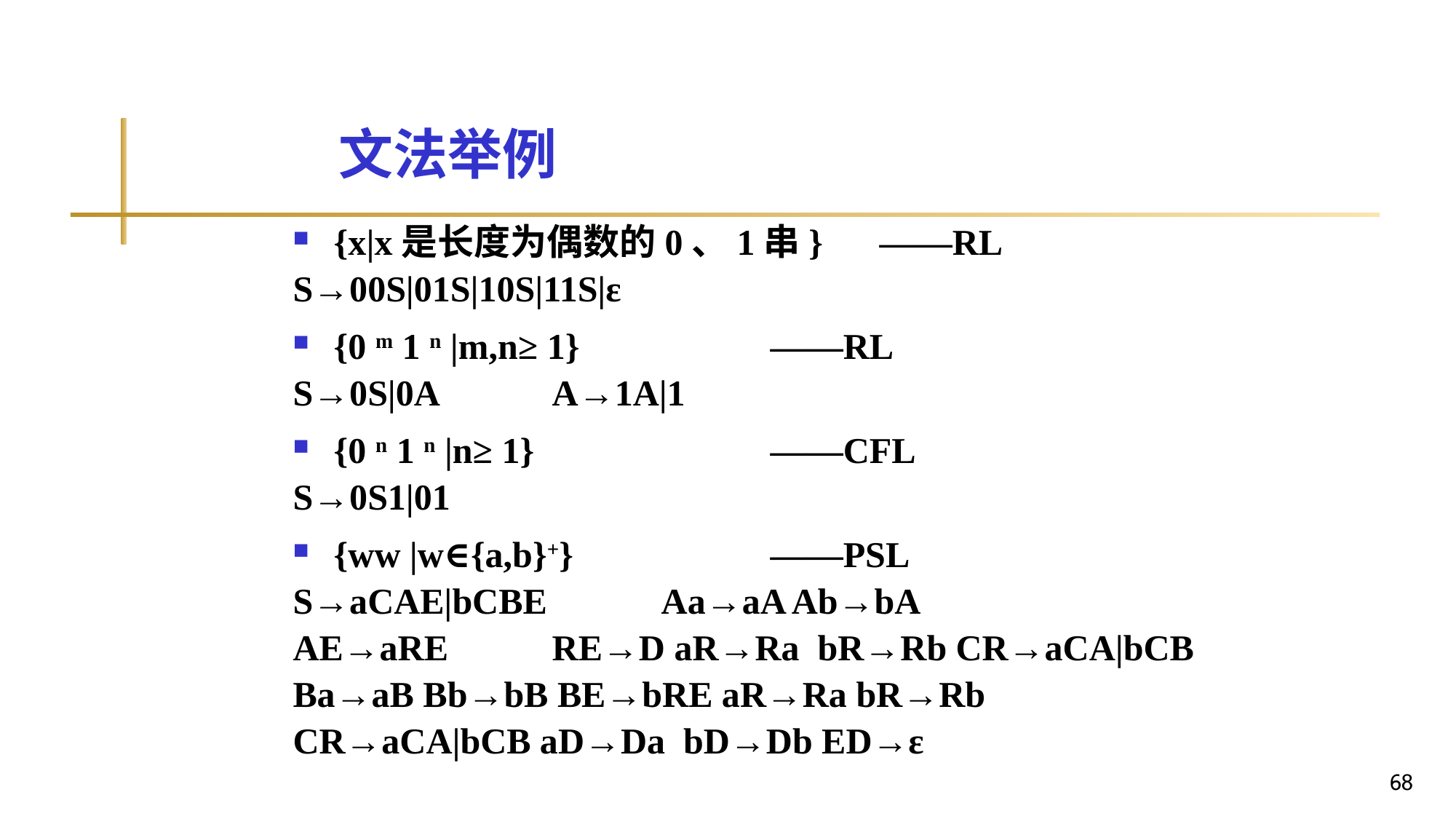

# 文法举例
{x|x是长度为偶数的0、1串} 	——RL
S→00S|01S|10S|11S|ε
{0 m 1 n |m,n≥ 1}		——RL
S→0S|0A		A→1A|1
{0 n 1 n |n≥ 1}			——CFL
S→0S1|01
{ww |w∈{a,b}+}		——PSL
S→aCAE|bCBE 	Aa→aA Ab→bA
AE→aRE	RE→D aR→Ra  bR→Rb CR→aCA|bCB
Ba→aB Bb→bB BE→bRE aR→Ra bR→Rb
CR→aCA|bCB aD→Da  bD→Db ED→ε
68